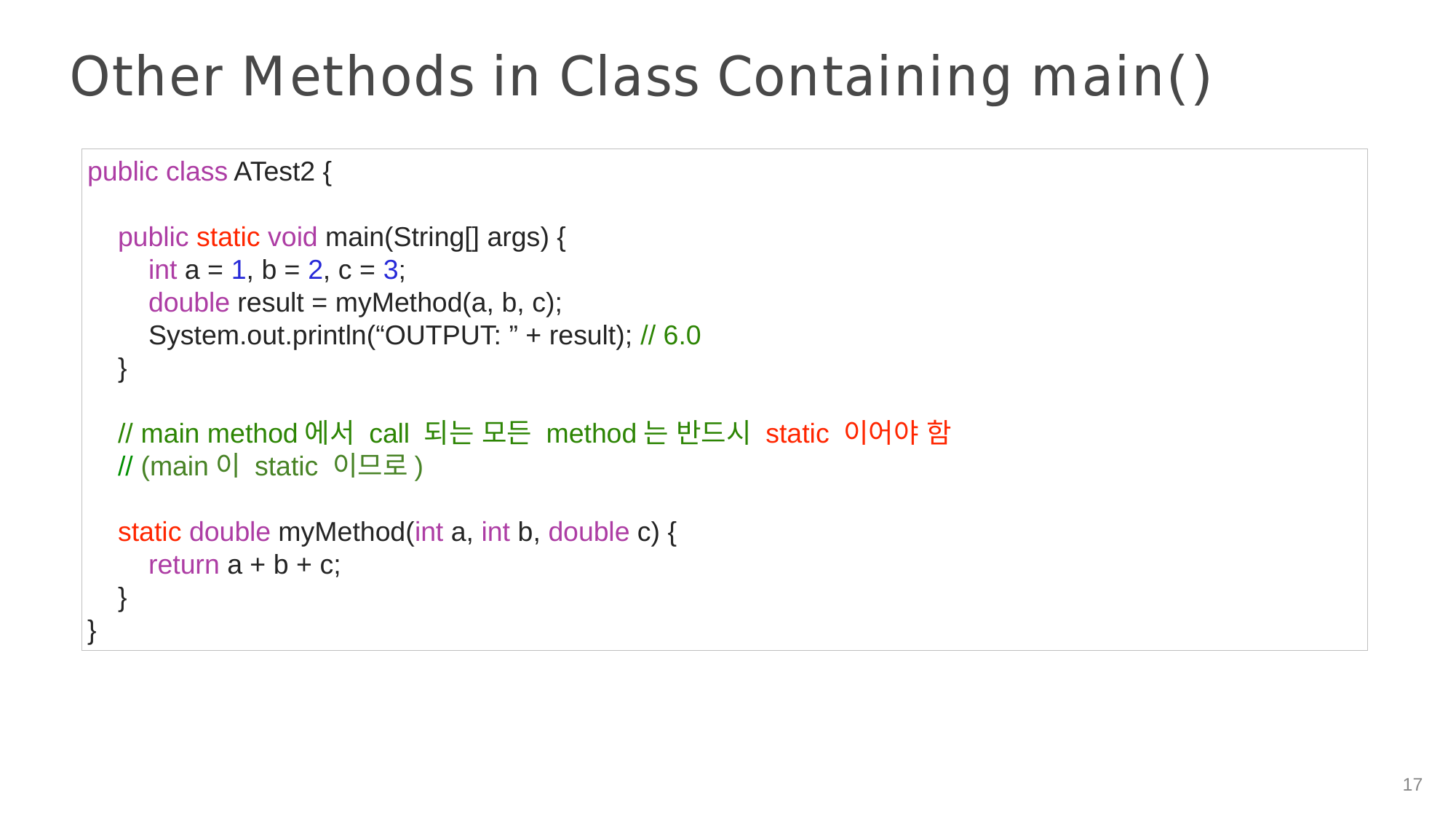

# Other Methods in Class Containing main()
public class ATest2 {

    public static void main(String[] args) {
        int a = 1, b = 2, c = 3;
        double result = myMethod(a, b, c);
        System.out.println(“OUTPUT: ” + result); // 6.0
    }

    // main method에서 call 되는 모든 method는 반드시 static 이어야 함
    // (main이 static 이므로)

    static double myMethod(int a, int b, double c) {
        return a + b + c;
    }
}
17